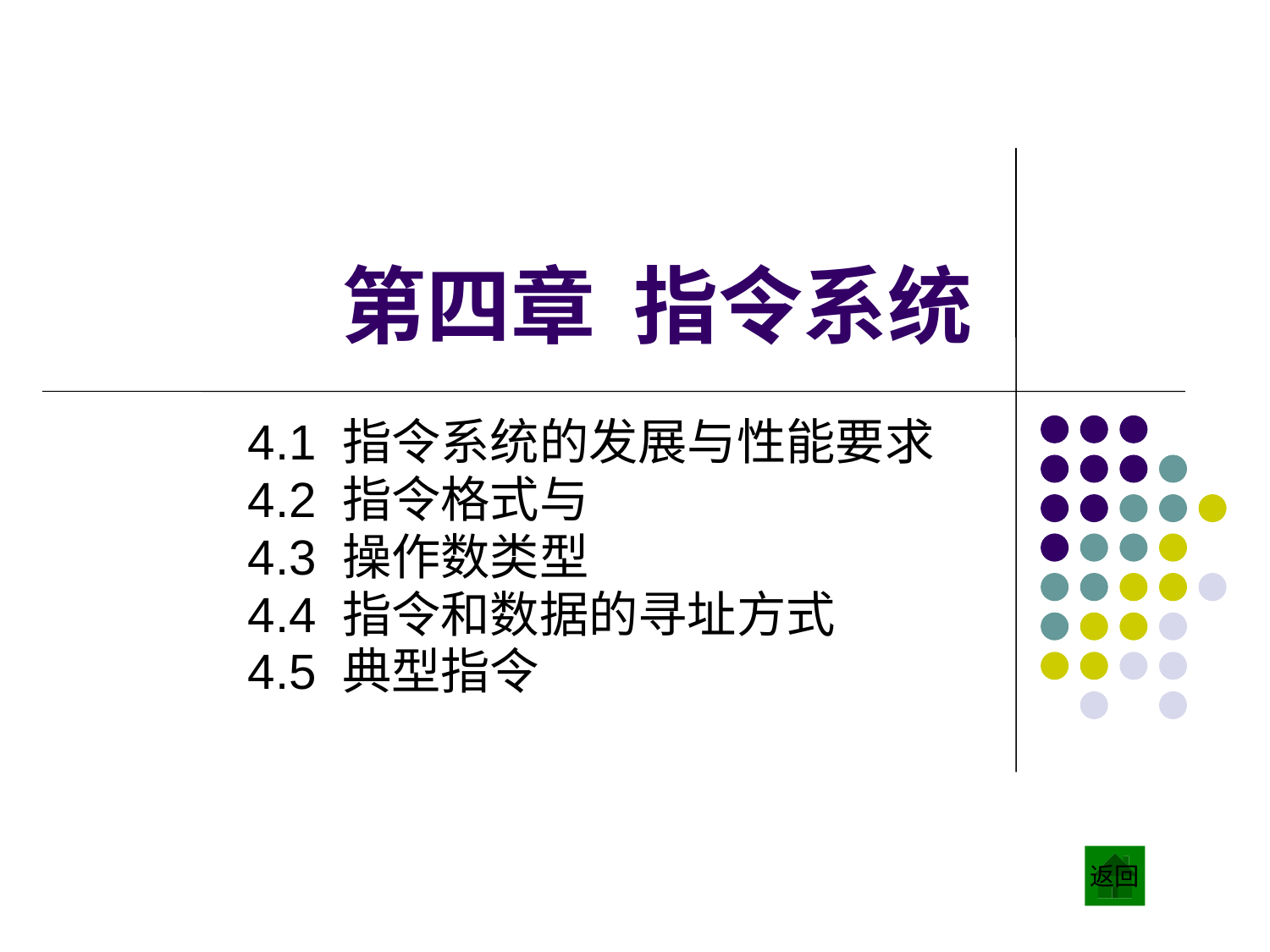

# 第四章  指令系统
4.1 指令系统的发展与性能要求
4.2 指令格式与
4.3 操作数类型
4.4 指令和数据的寻址方式
4.5 典型指令
返回
1